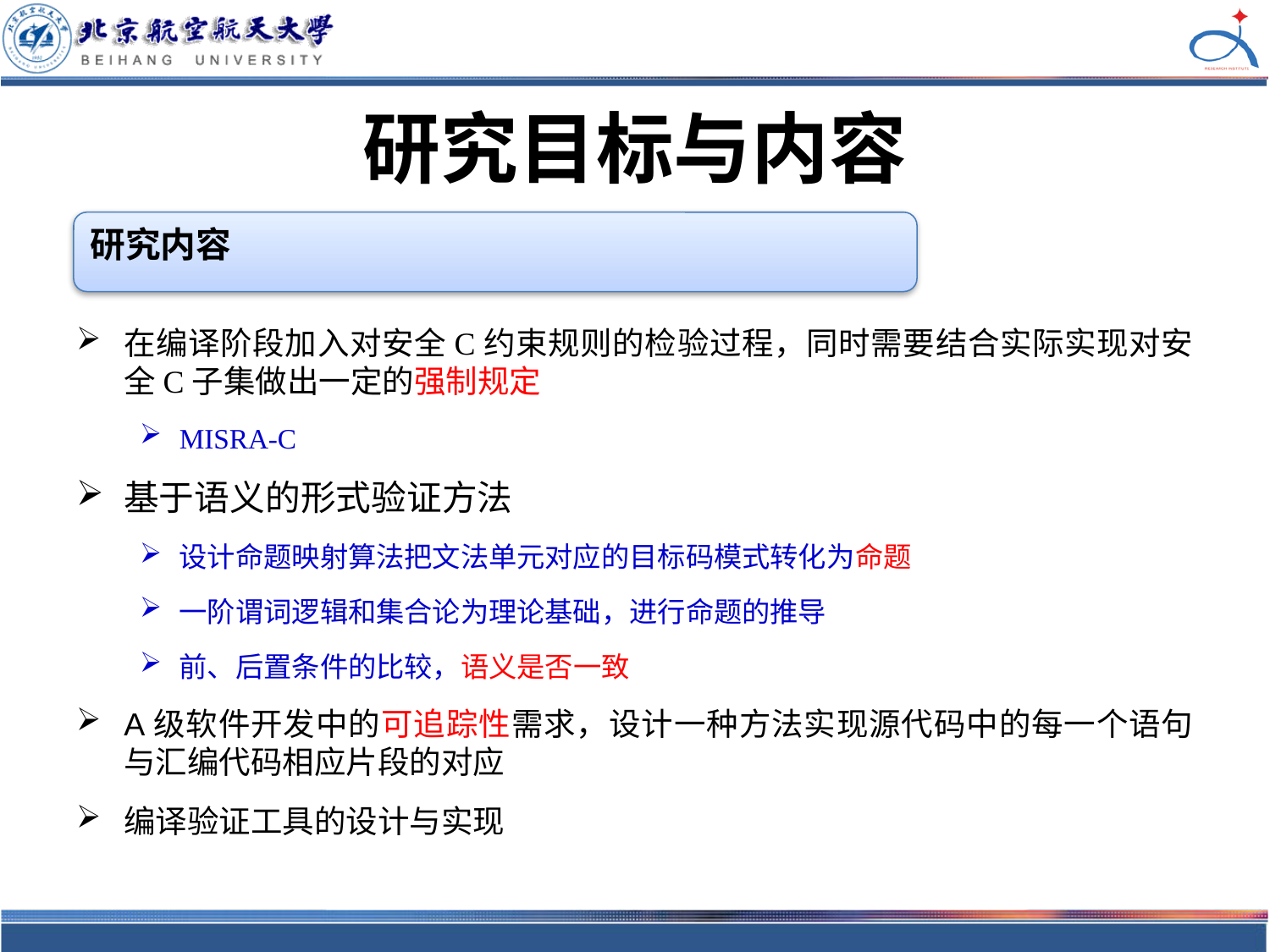

# 研究目标与内容

在编译阶段加入对安全C约束规则的检验过程，同时需要结合实际实现对安全C子集做出一定的强制规定
MISRA-C
基于语义的形式验证方法
设计命题映射算法把文法单元对应的目标码模式转化为命题
一阶谓词逻辑和集合论为理论基础，进行命题的推导
前、后置条件的比较，语义是否一致
A级软件开发中的可追踪性需求，设计一种方法实现源代码中的每一个语句与汇编代码相应片段的对应
编译验证工具的设计与实现

研究内容